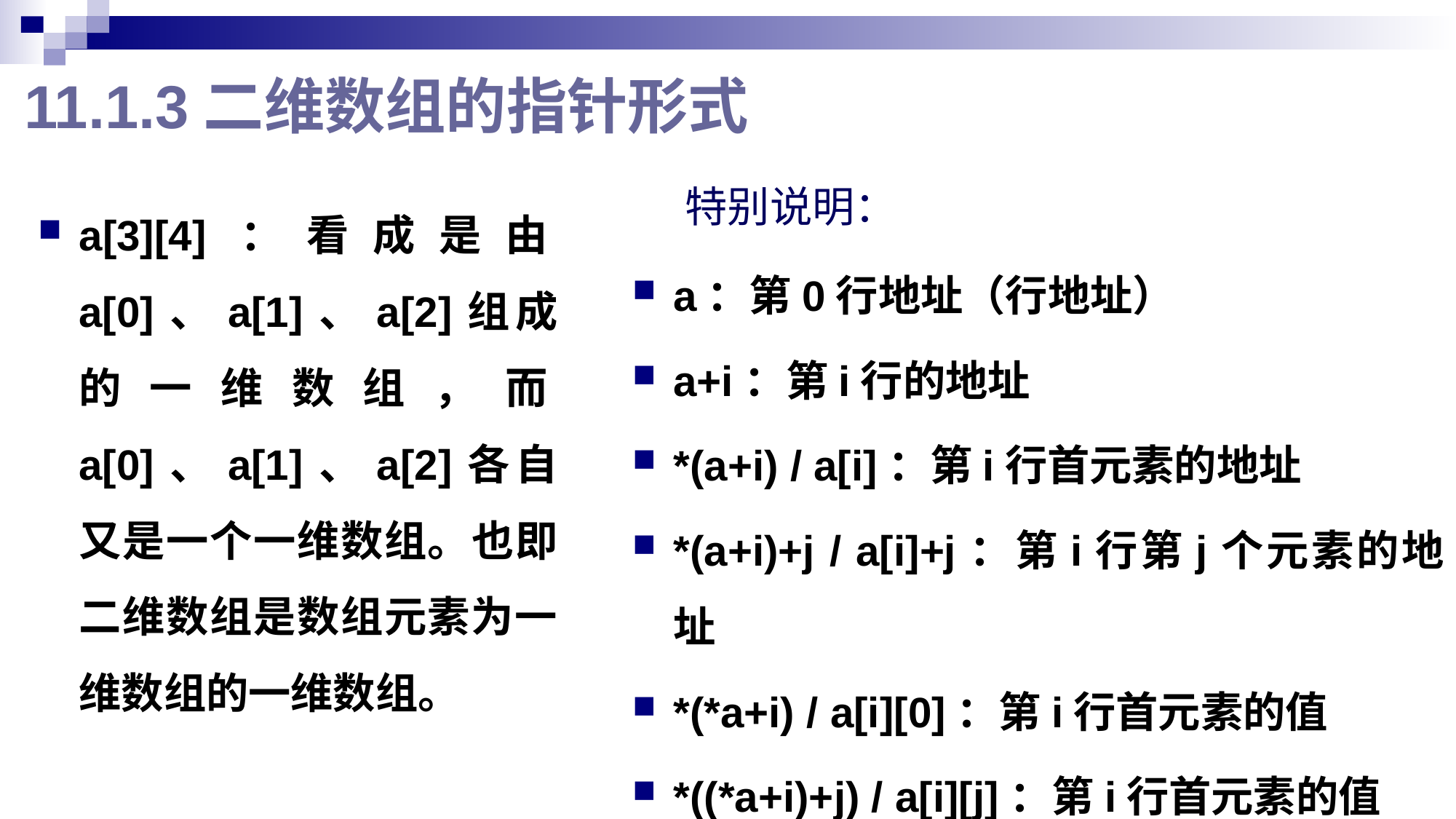

# 11.1.3二维数组的指针形式
a[3][4]：看成是由a[0]、a[1]、a[2]组成的一维数组，而a[0]、a[1]、a[2]各自又是一个一维数组。也即二维数组是数组元素为一维数组的一维数组。
特别说明：
a：第0行地址（行地址）
a+i：第i行的地址
*(a+i) / a[i]：第i行首元素的地址
*(a+i)+j / a[i]+j：第i行第j个元素的地址
*(*a+i) / a[i][0]：第i行首元素的值
*((*a+i)+j) / a[i][j]：第i行首元素的值